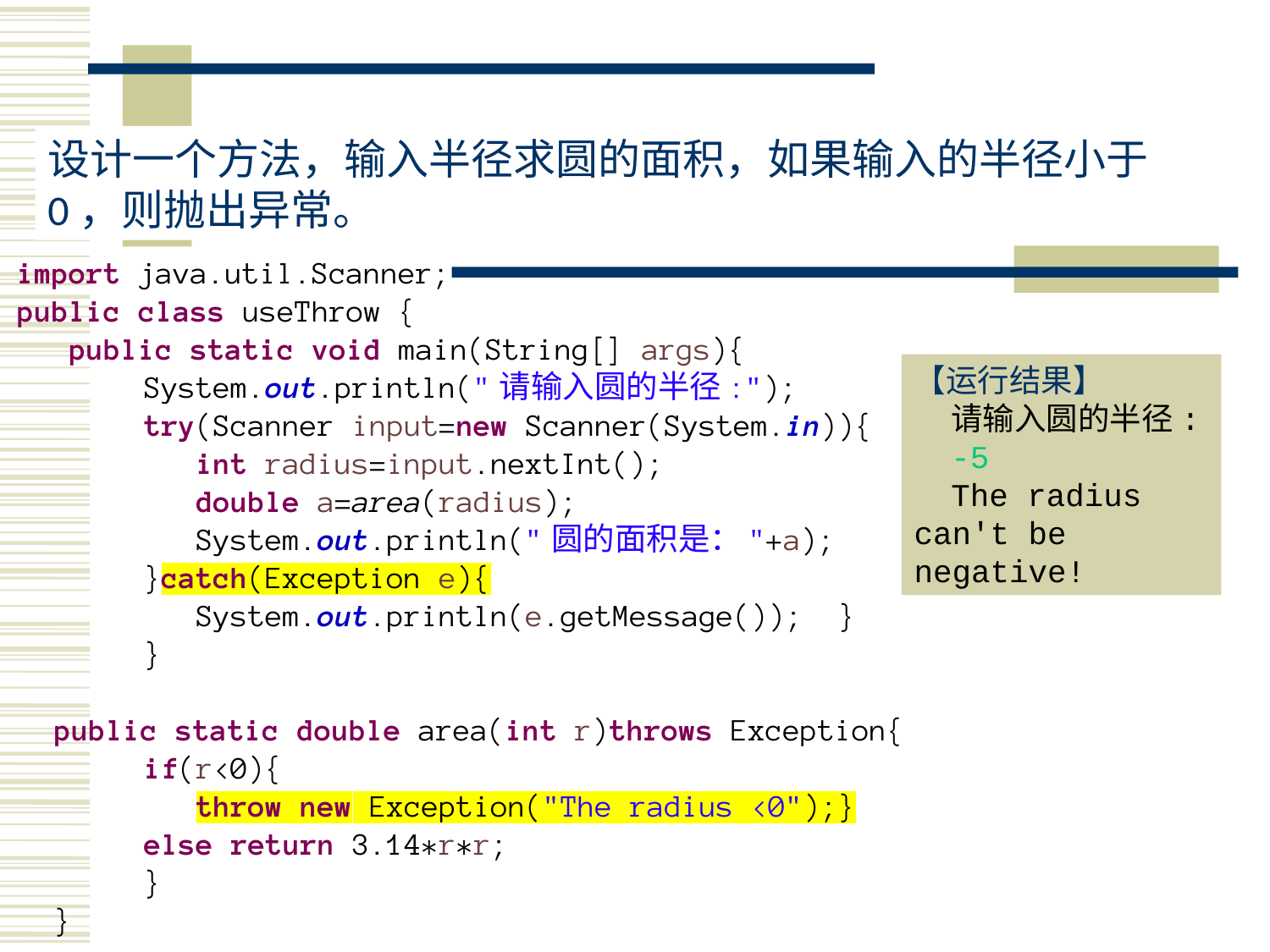

设计一个方法，输入半径求圆的面积，如果输入的半径小于0，则抛出异常。
import java.util.Scanner;
public class useThrow {
   public static void main(String[] args){
	System.out.println("请输入圆的半径:");
	try(Scanner input=new Scanner(System.in)){
	   int radius=input.nextInt();
	   double a=area(radius);
	   System.out.println("圆的面积是："+a);
	}catch(Exception e){
	   System.out.println(e.getMessage());  }
	}

public static double area(int r)throws Exception{
	if(r<0){
	   throw new Exception("The radius <0");}
	else return 3.14*r*r;
	}
}
【运行结果】
请输入圆的半径:
-5
The radius can't be negative!